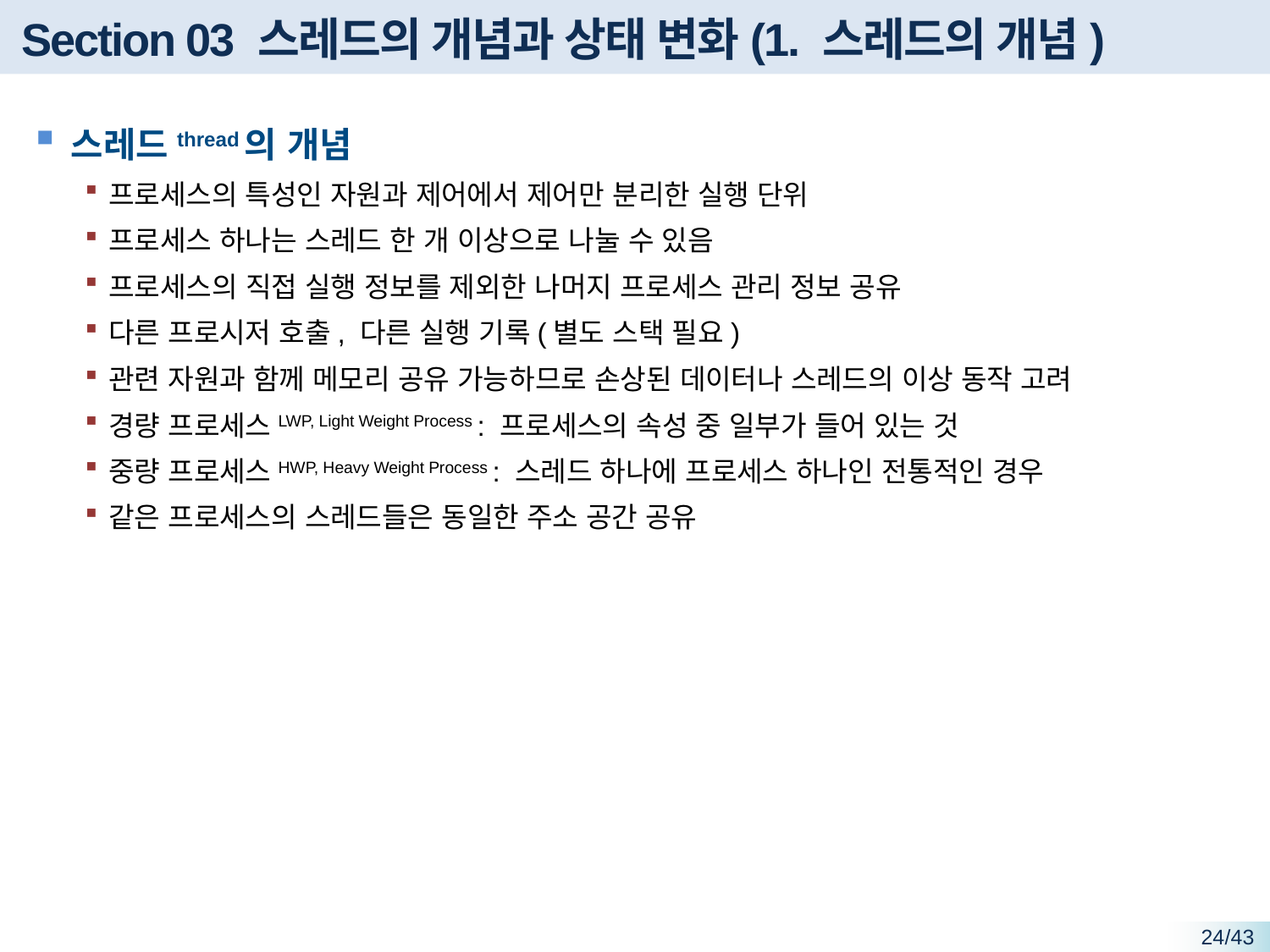

# Section 03 스레드의 개념과 상태 변화(1. 스레드의 개념)
스레드thread의 개념
프로세스의 특성인 자원과 제어에서 제어만 분리한 실행 단위
프로세스 하나는 스레드 한 개 이상으로 나눌 수 있음
프로세스의 직접 실행 정보를 제외한 나머지 프로세스 관리 정보 공유
다른 프로시저 호출, 다른 실행 기록(별도 스택 필요)
관련 자원과 함께 메모리 공유 가능하므로 손상된 데이터나 스레드의 이상 동작 고려
경량 프로세스LWP, Light Weight Process : 프로세스의 속성 중 일부가 들어 있는 것
중량 프로세스HWP, Heavy Weight Process : 스레드 하나에 프로세스 하나인 전통적인 경우
같은 프로세스의 스레드들은 동일한 주소 공간 공유